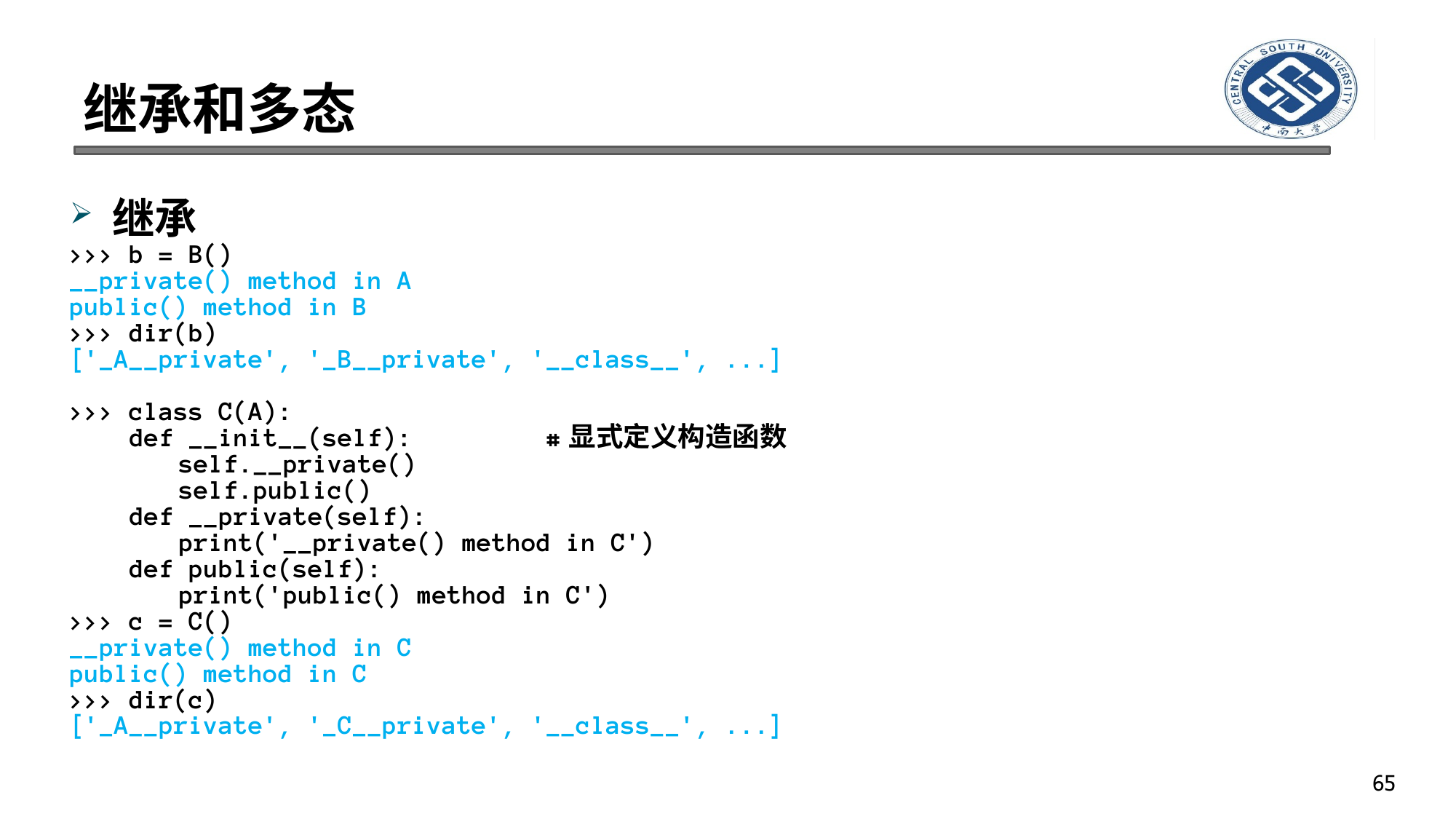

# 继承和多态
继承
>>> b = B()
__private() method in A
public() method in B
>>> dir(b)
['_A__private', '_B__private', '__class__', ...]

>>> class C(A):
	    def __init__(self):         #显式定义构造函数
		self.__private()
		self.public()
	    def __private(self):
		print('__private() method in C')
    def public(self):
		print('public() method in C')
>>> c = C()
__private() method in C
public() method in C
>>> dir(c)
['_A__private', '_C__private', '__class__', ...]

65